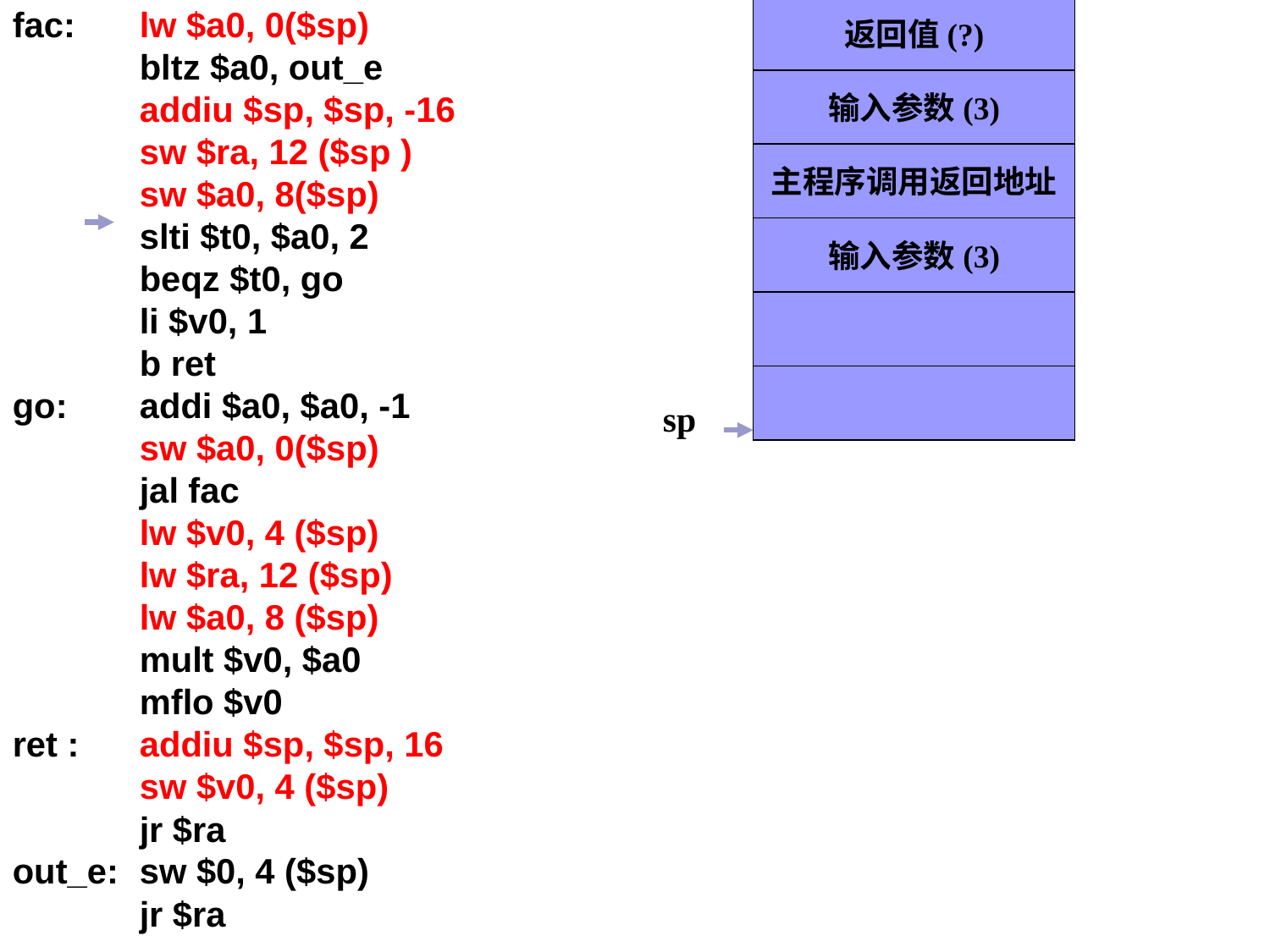

fac: 	lw $a0, 0($sp)
 	bltz $a0, out_e
 	addiu $sp, $sp, -16
 	sw $ra, 12 ($sp )
 	sw $a0, 8($sp)
 	slti $t0, $a0, 2
 	beqz $t0, go
 	li $v0, 1
 	b ret
go:	addi $a0, $a0, -1
	sw $a0, 0($sp)
 	jal fac
	lw $v0, 4 ($sp)
    	lw $ra, 12 ($sp)
    	lw $a0, 8 ($sp)
    	mult $v0, $a0
    	mflo $v0
ret :	addiu $sp, $sp, 16
    	sw $v0, 4 ($sp)
    	jr $ra
out_e:	sw $0, 4 ($sp)
	jr $ra
返回值(?)
输入参数(3)
主程序调用返回地址
输入参数(3)

sp